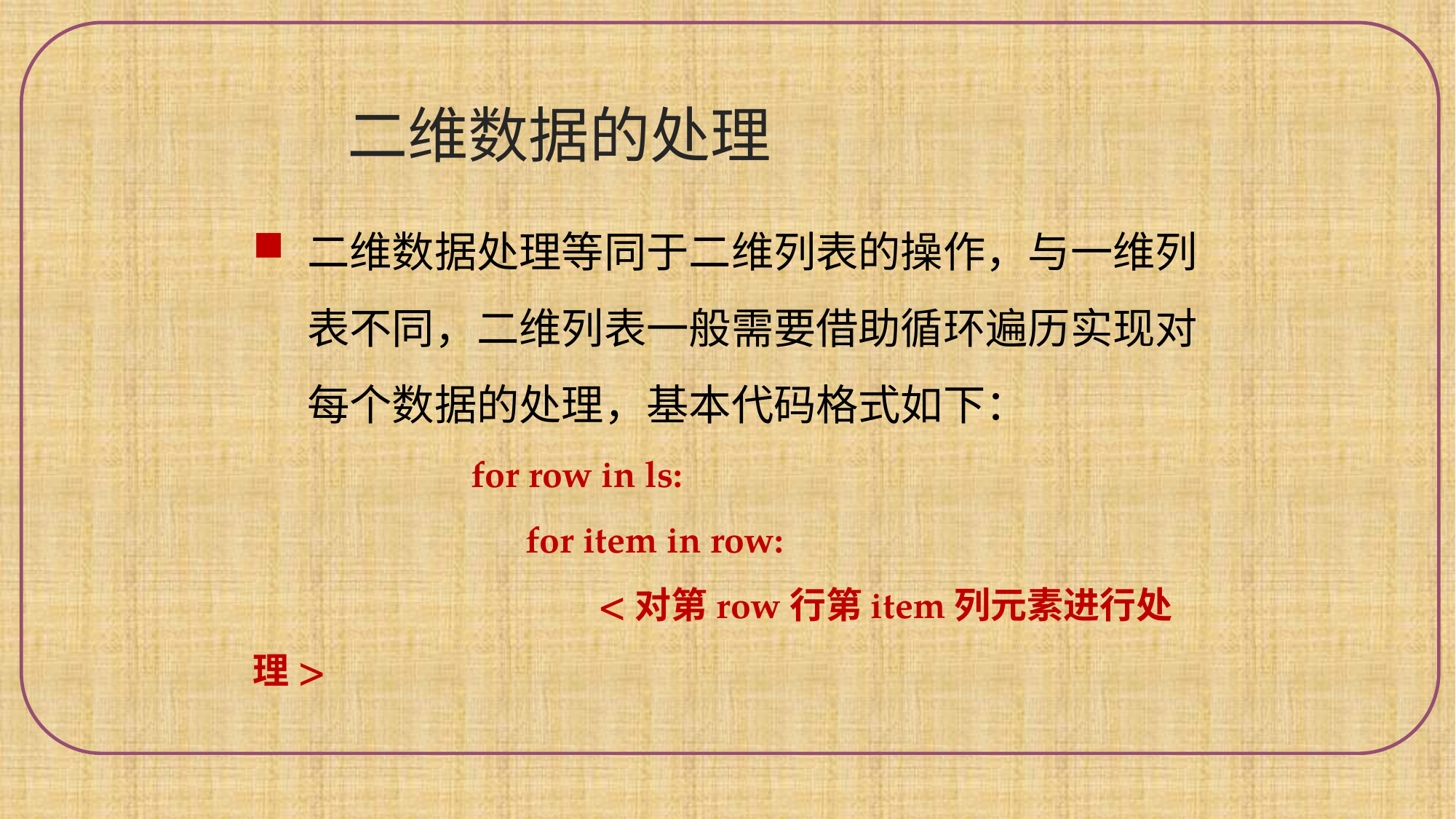

二维数据的处理
二维数据处理等同于二维列表的操作，与一维列表不同，二维列表一般需要借助循环遍历实现对每个数据的处理，基本代码格式如下：
		for row in ls:
		      for item in row:
   			  <对第row行第item列元素进行处理>